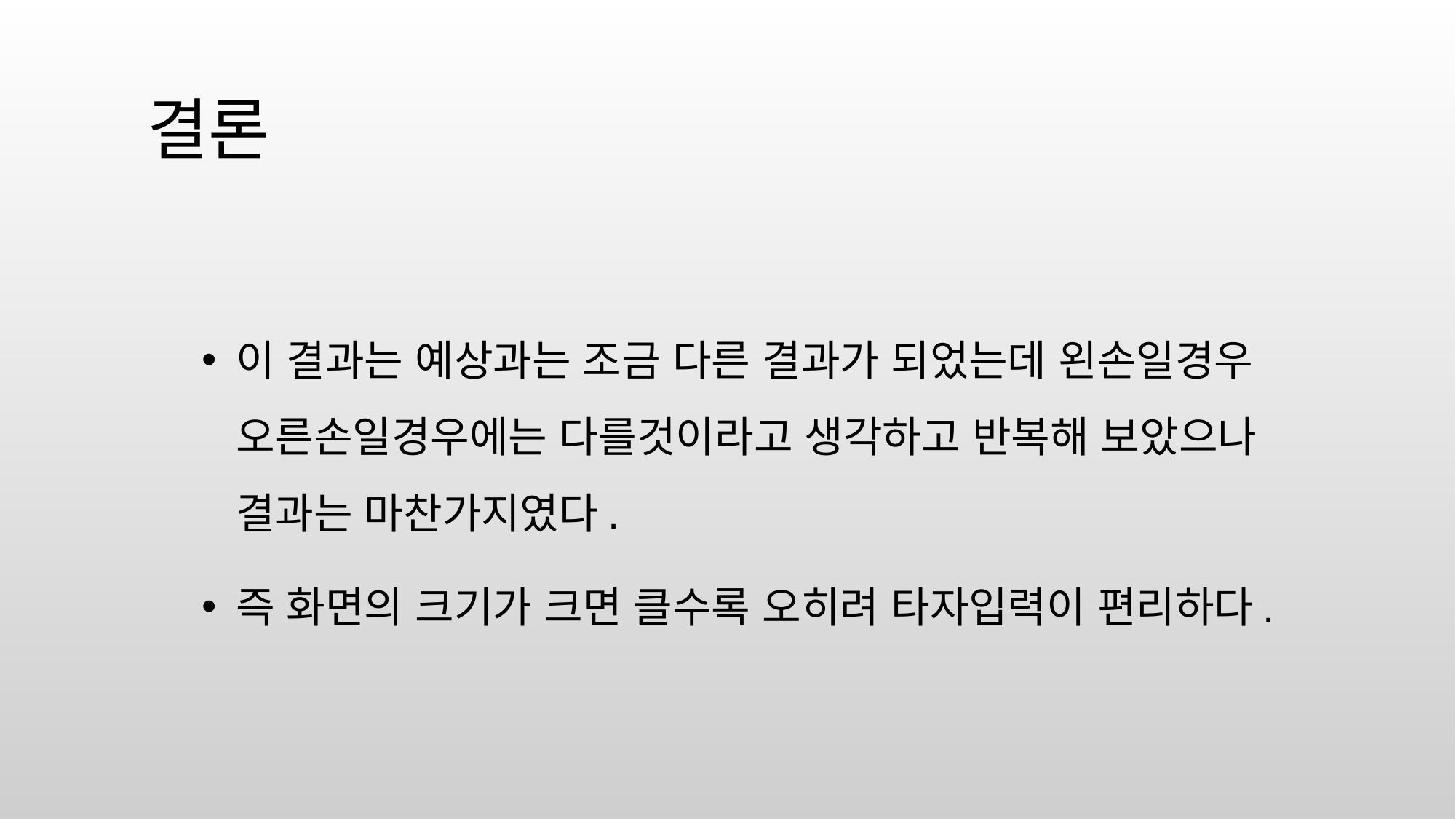

# 결론
이 결과는 예상과는 조금 다른 결과가 되었는데 왼손일경우 오른손일경우에는 다를것이라고 생각하고 반복해 보았으나 결과는 마찬가지였다.
즉 화면의 크기가 크면 클수록 오히려 타자입력이 편리하다.